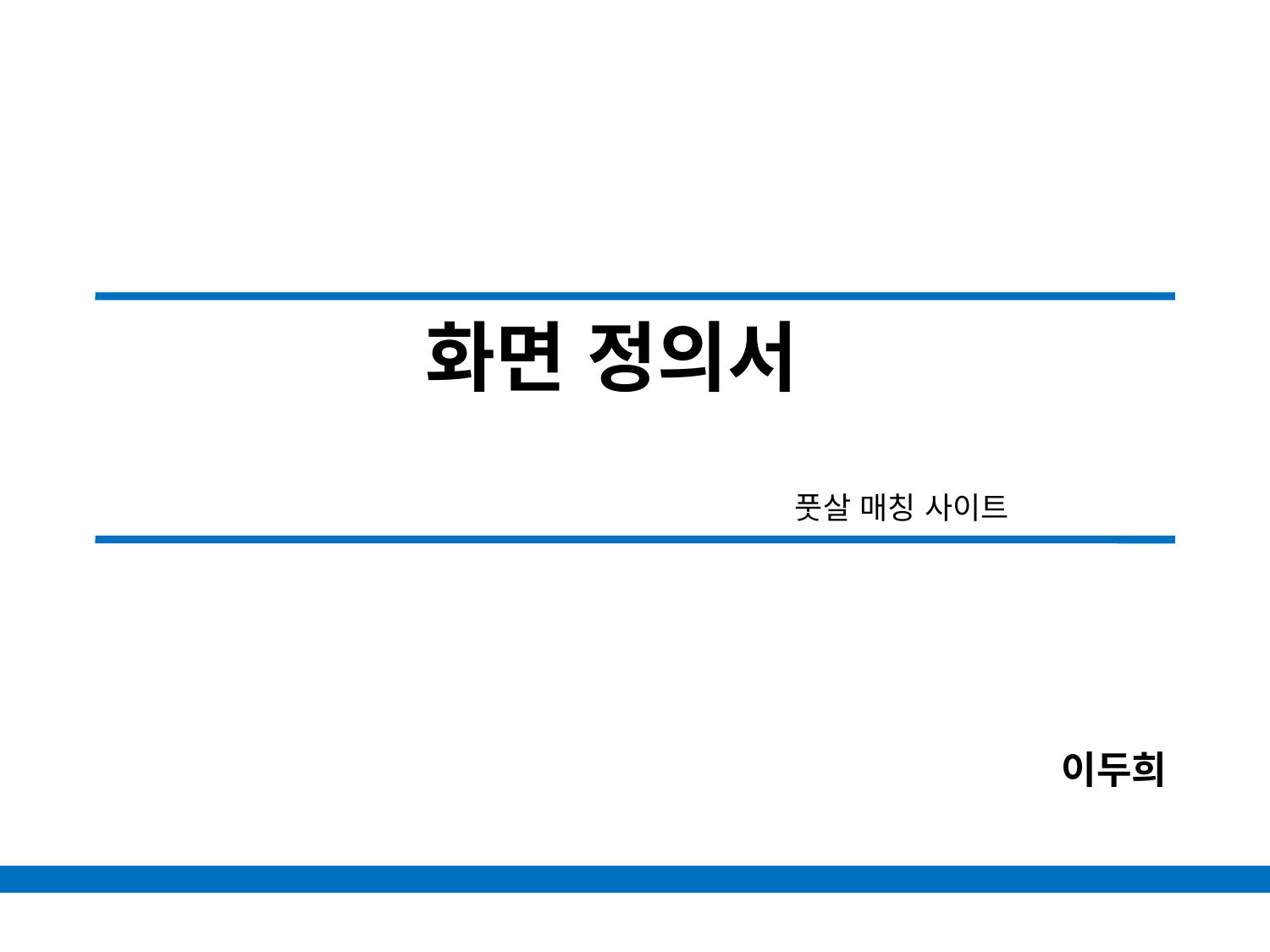

# 화면 정의서
풋살 매칭 사이트
이두희